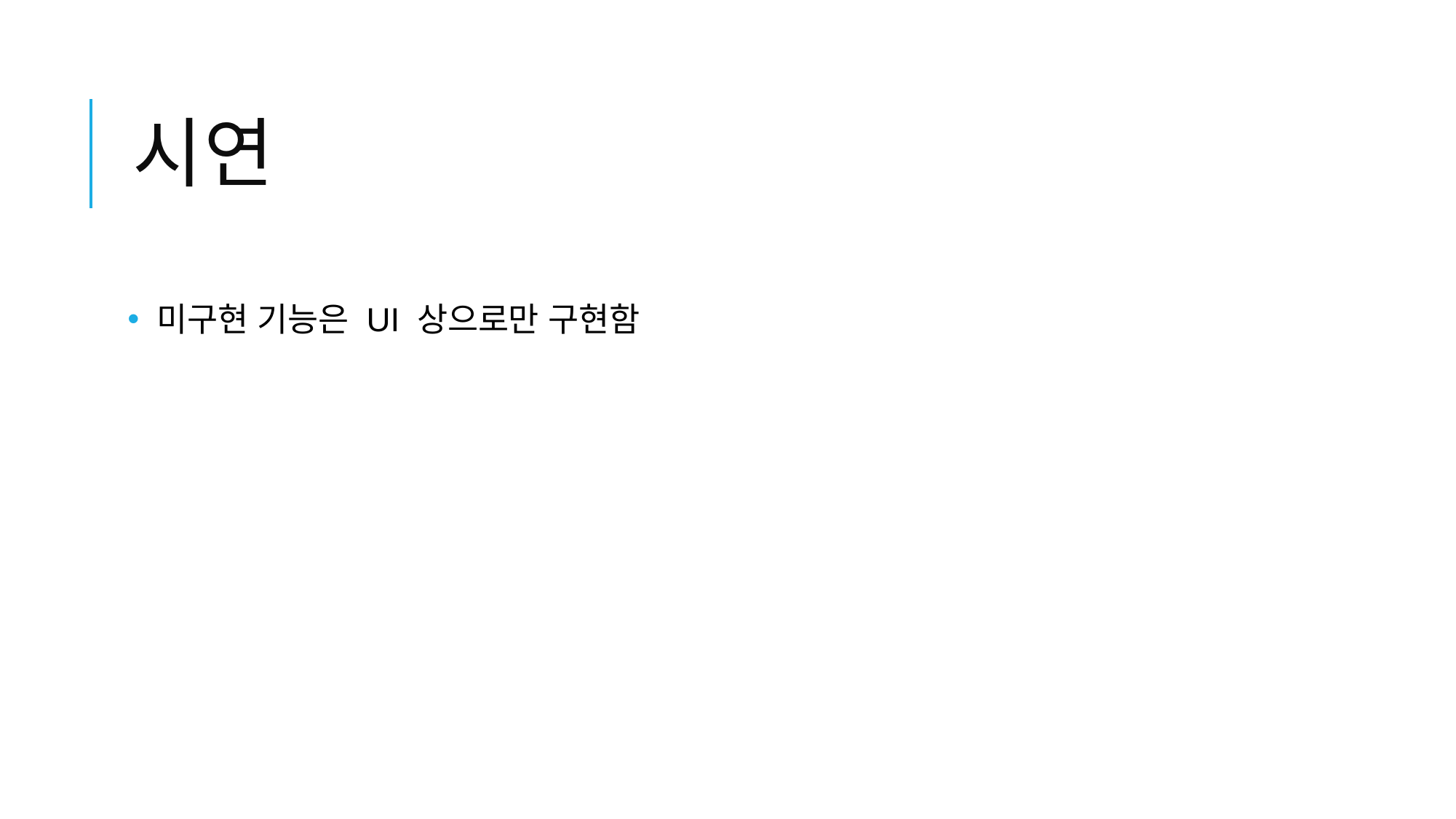

# 시연
 미구현 기능은 UI 상으로만 구현함